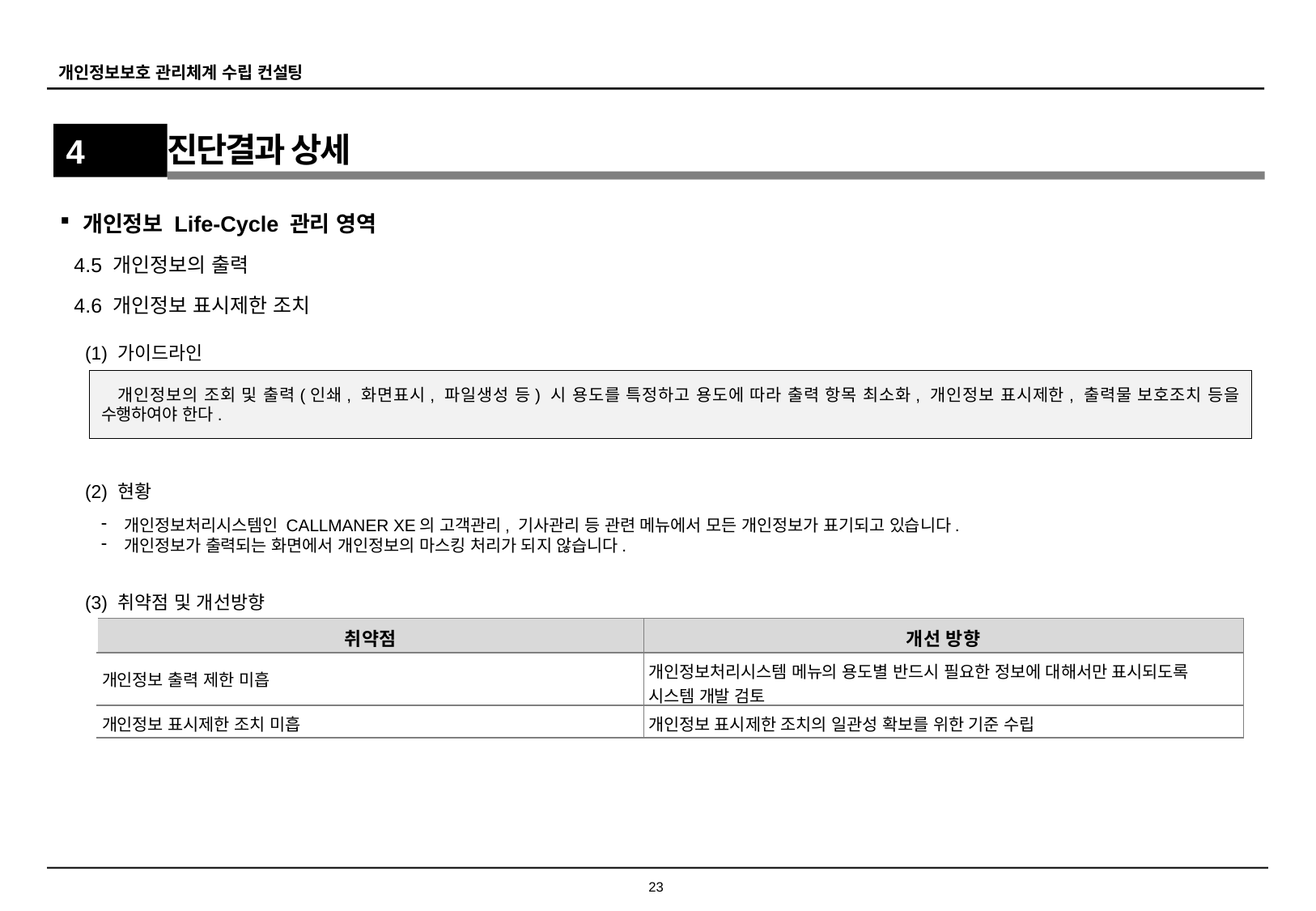

4
진단결과 상세

개인정보 Life-Cycle 관리 영역
4.5 개인정보의 출력
4.6 개인정보 표시제한 조치
(1) 가이드라인
개인정보의 조회 및 출력(인쇄, 화면표시, 파일생성 등) 시 용도를 특정하고 용도에 따라 출력 항목 최소화, 개인정보 표시제한, 출력물 보호조치 등을 수행하여야 한다.
(2) 현황
개인정보처리시스템인 CALLMANER XE의 고객관리, 기사관리 등 관련 메뉴에서 모든 개인정보가 표기되고 있습니다.
개인정보가 출력되는 화면에서 개인정보의 마스킹 처리가 되지 않습니다.
(3) 취약점 및 개선방향
| 취약점 | 개선 방향 |
| --- | --- |
| 개인정보 출력 제한 미흡 | 개인정보처리시스템 메뉴의 용도별 반드시 필요한 정보에 대해서만 표시되도록 시스템 개발 검토 |
| 개인정보 표시제한 조치 미흡 | 개인정보 표시제한 조치의 일관성 확보를 위한 기준 수립 |